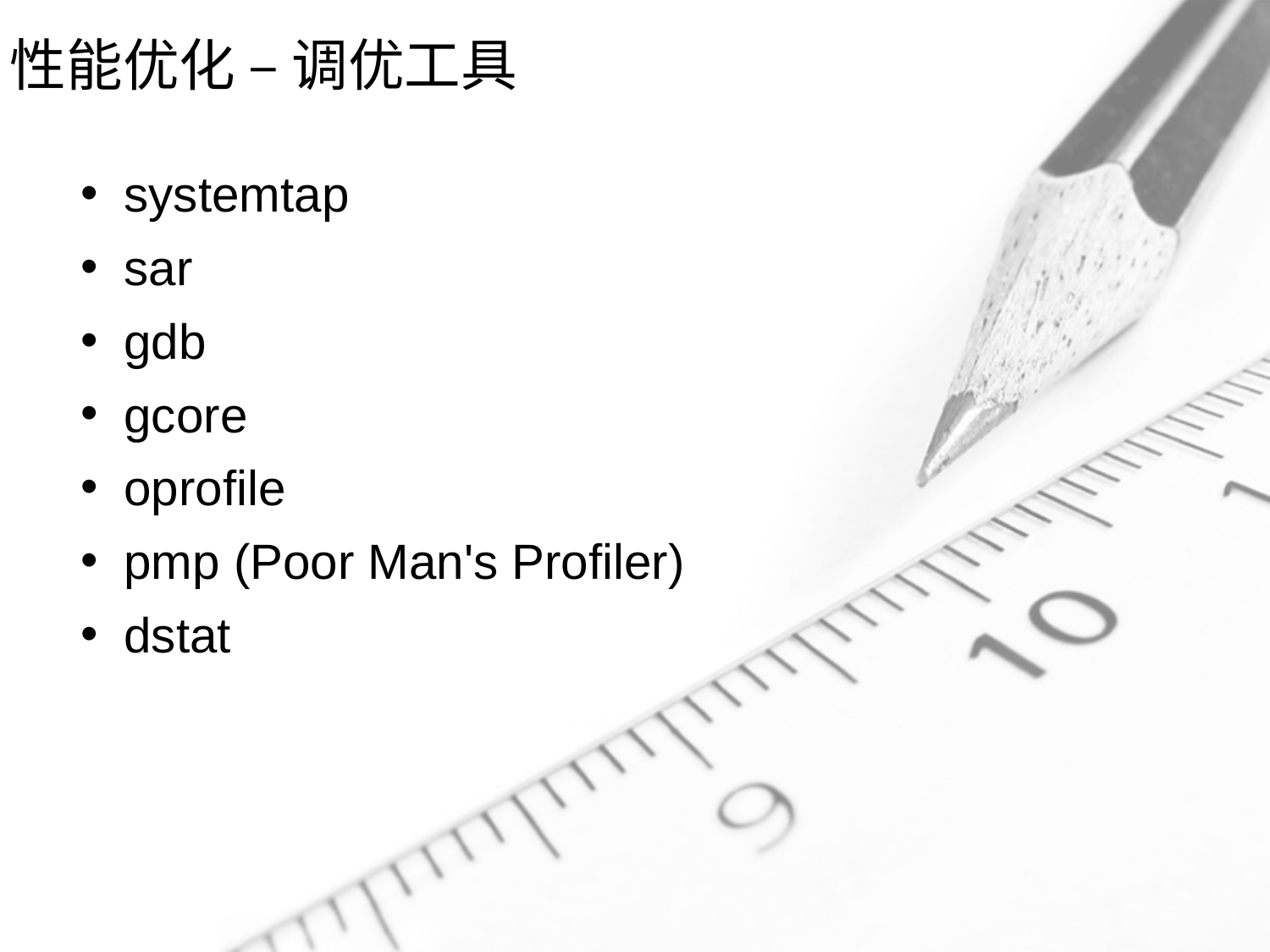

# 性能优化 – 调优工具
systemtap
sar
gdb
gcore
oprofile
pmp (Poor Man's Profiler)
dstat